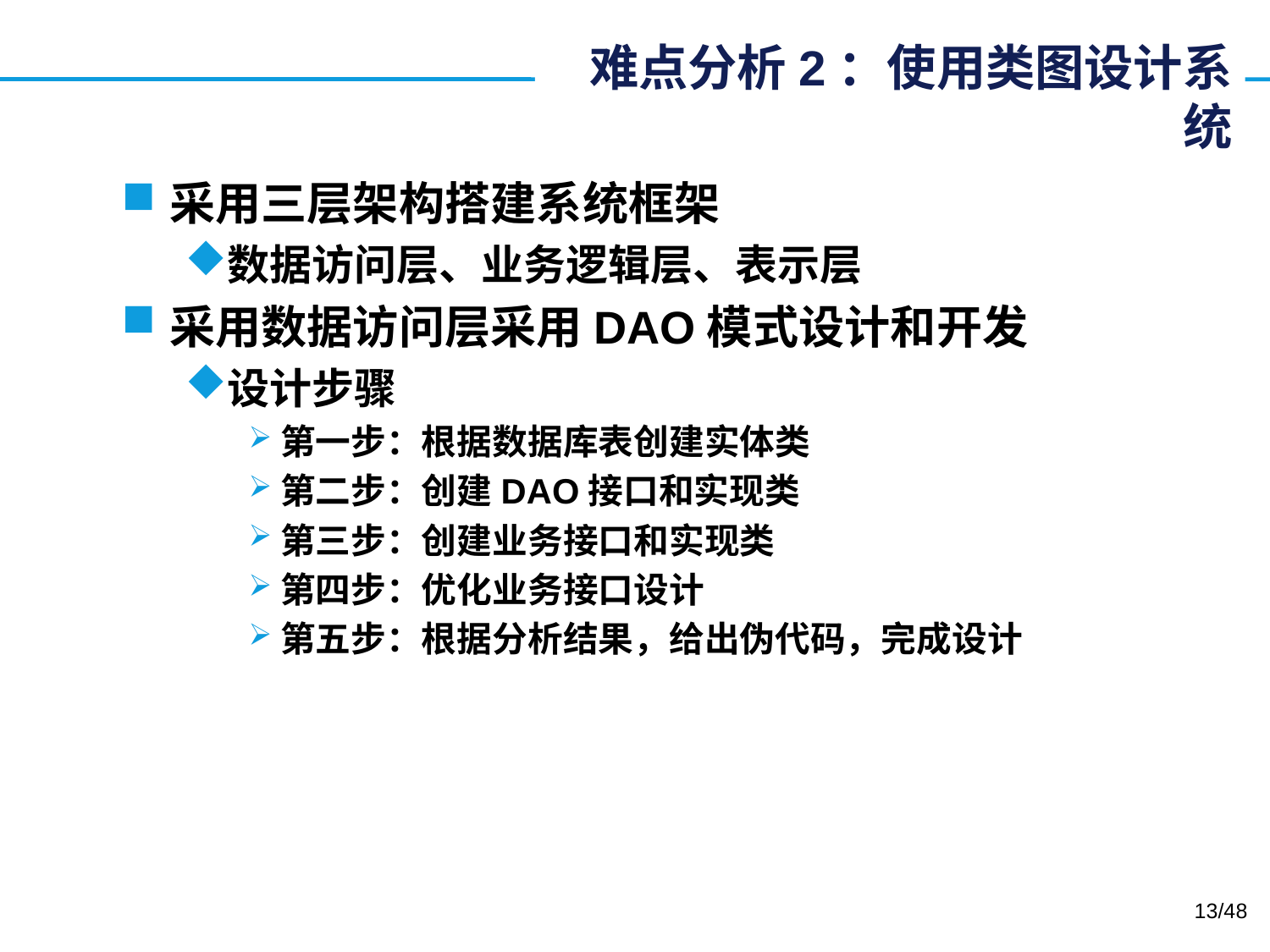

# 难点分析2：使用类图设计系统
采用三层架构搭建系统框架
数据访问层、业务逻辑层、表示层
采用数据访问层采用DAO模式设计和开发
设计步骤
第一步：根据数据库表创建实体类
第二步：创建DAO接口和实现类
第三步：创建业务接口和实现类
第四步：优化业务接口设计
第五步：根据分析结果，给出伪代码，完成设计
13/48